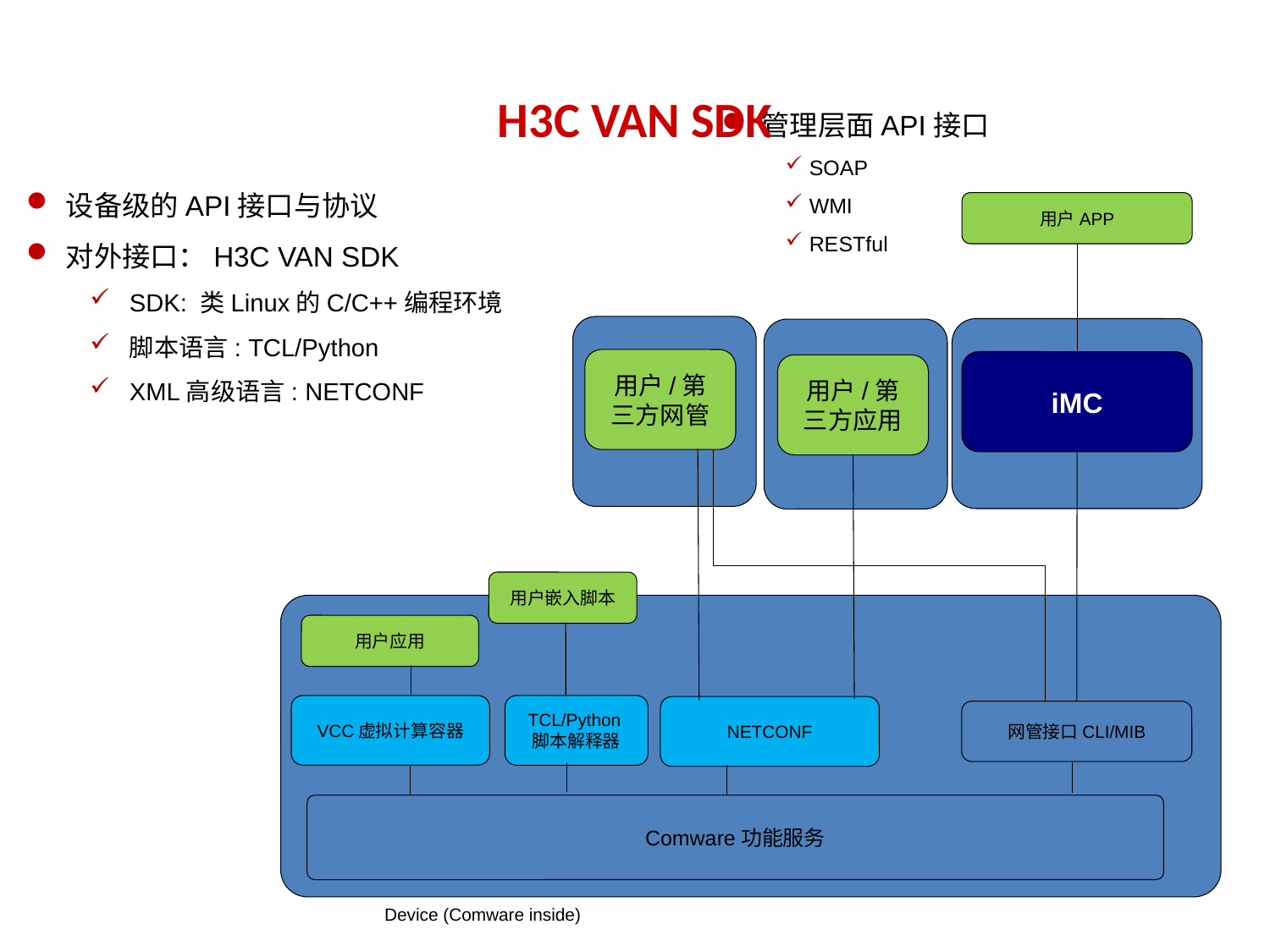

H3C VAN SDK
管理层面API接口
SOAP
WMI
RESTful
设备级的API接口与协议
对外接口：H3C VAN SDK
SDK: 类Linux的C/C++编程环境
脚本语言: TCL/Python
XML高级语言: NETCONF
用户APP

用户/第三方网管
iMC
用户/第三方应用

用户嵌入脚本

用户应用

VCC虚拟计算容器
TCL/Python脚本解释器
NETCONF
网管接口CLI/MIB
Comware功能服务
Device (Comware inside)